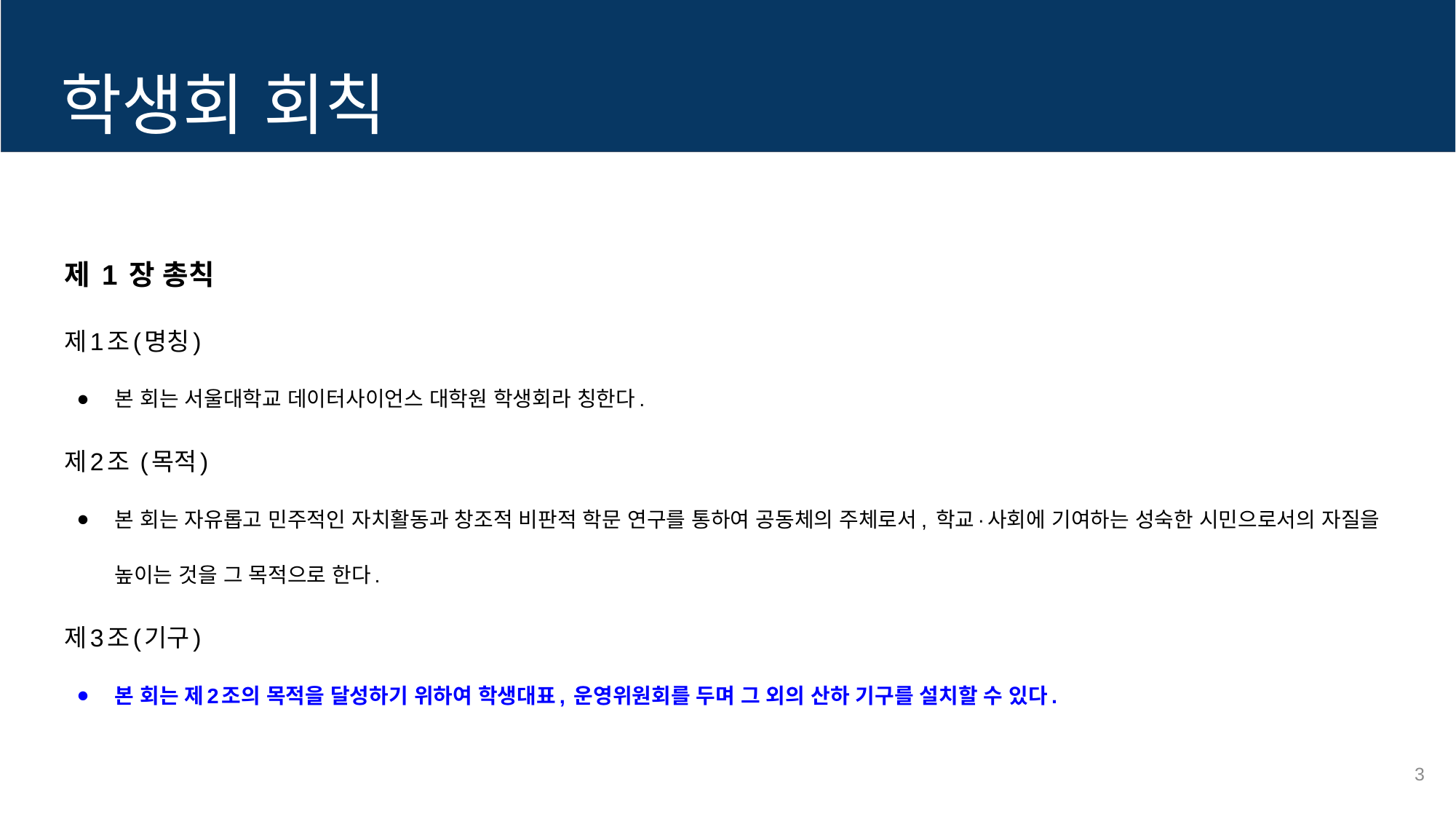

# 학생회 회칙
제 1 장 총칙
제1조(명칭)
본 회는 서울대학교 데이터사이언스 대학원 학생회라 칭한다.
제2조 (목적)
본 회는 자유롭고 민주적인 자치활동과 창조적 비판적 학문 연구를 통하여 공동체의 주체로서, 학교·사회에 기여하는 성숙한 시민으로서의 자질을 높이는 것을 그 목적으로 한다.
제3조(기구)
본 회는 제2조의 목적을 달성하기 위하여 학생대표, 운영위원회를 두며 그 외의 산하 기구를 설치할 수 있다.
3